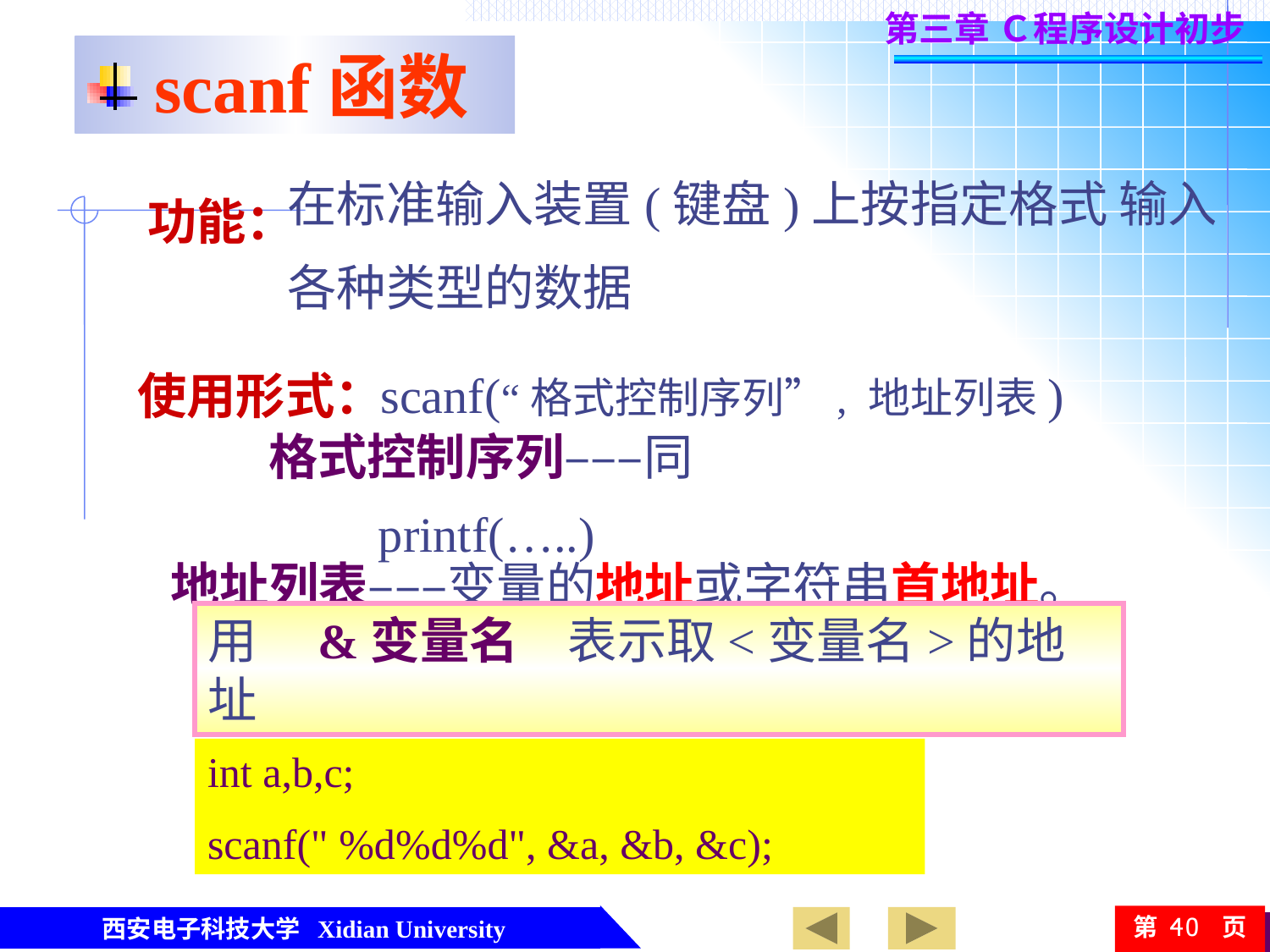

第三章 Ｃ程序设计初步

 scanf函数
功能：
在标准输入装置(键盘)上按指定格式 输入
各种类型的数据
scanf(“格式控制序列”, 地址列表)
使用形式：
格式控制序列–––同printf(…..)
地址列表–––变量的地址或字符串首地址。
用　&变量名　表示取<变量名>的地址
int a,b,c;
scanf(" %d%d%d", &a, &b, &c);